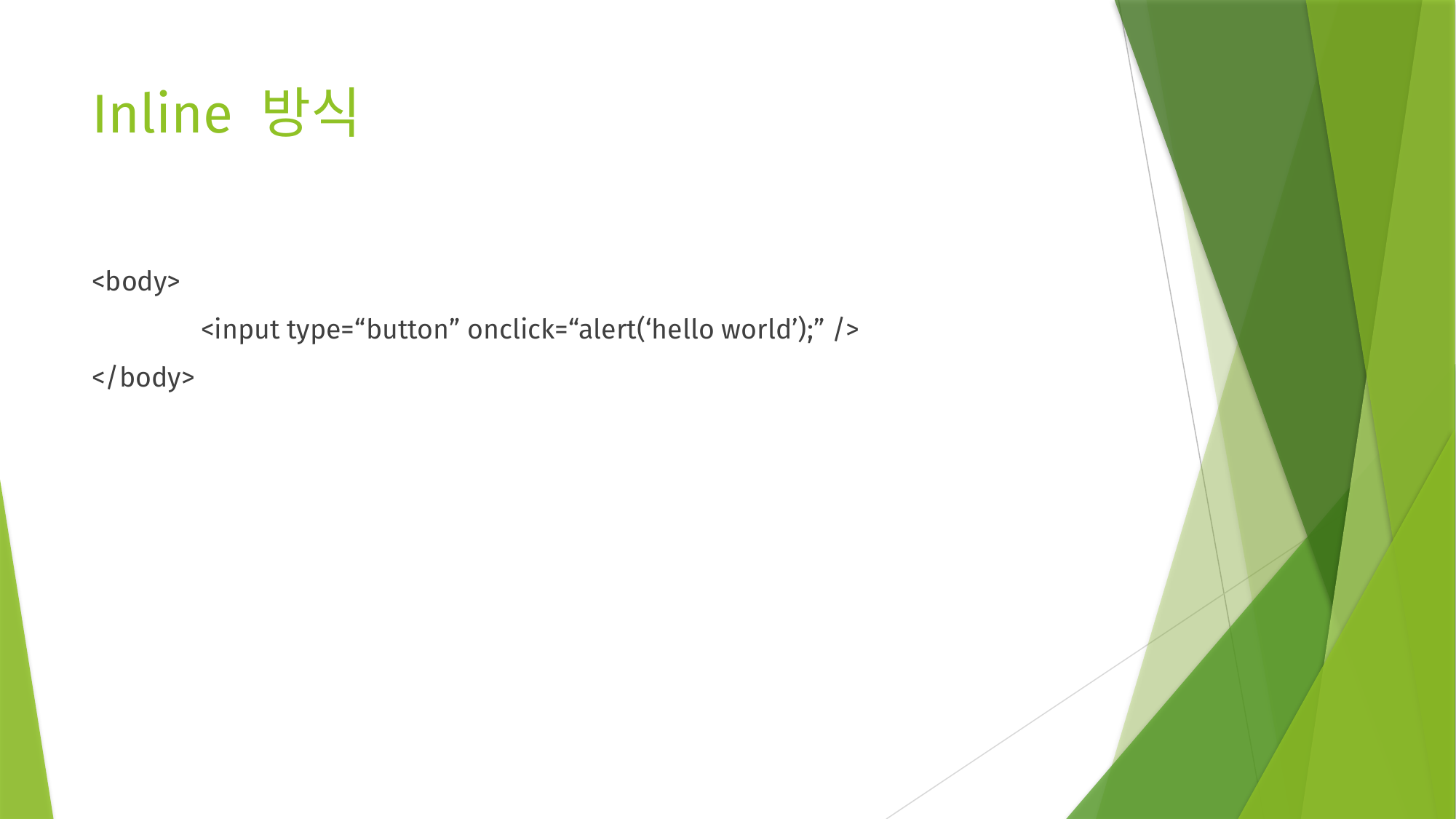

# Inline 방식
<body>
	<input type=“button” onclick=“alert(‘hello world’);” />
</body>